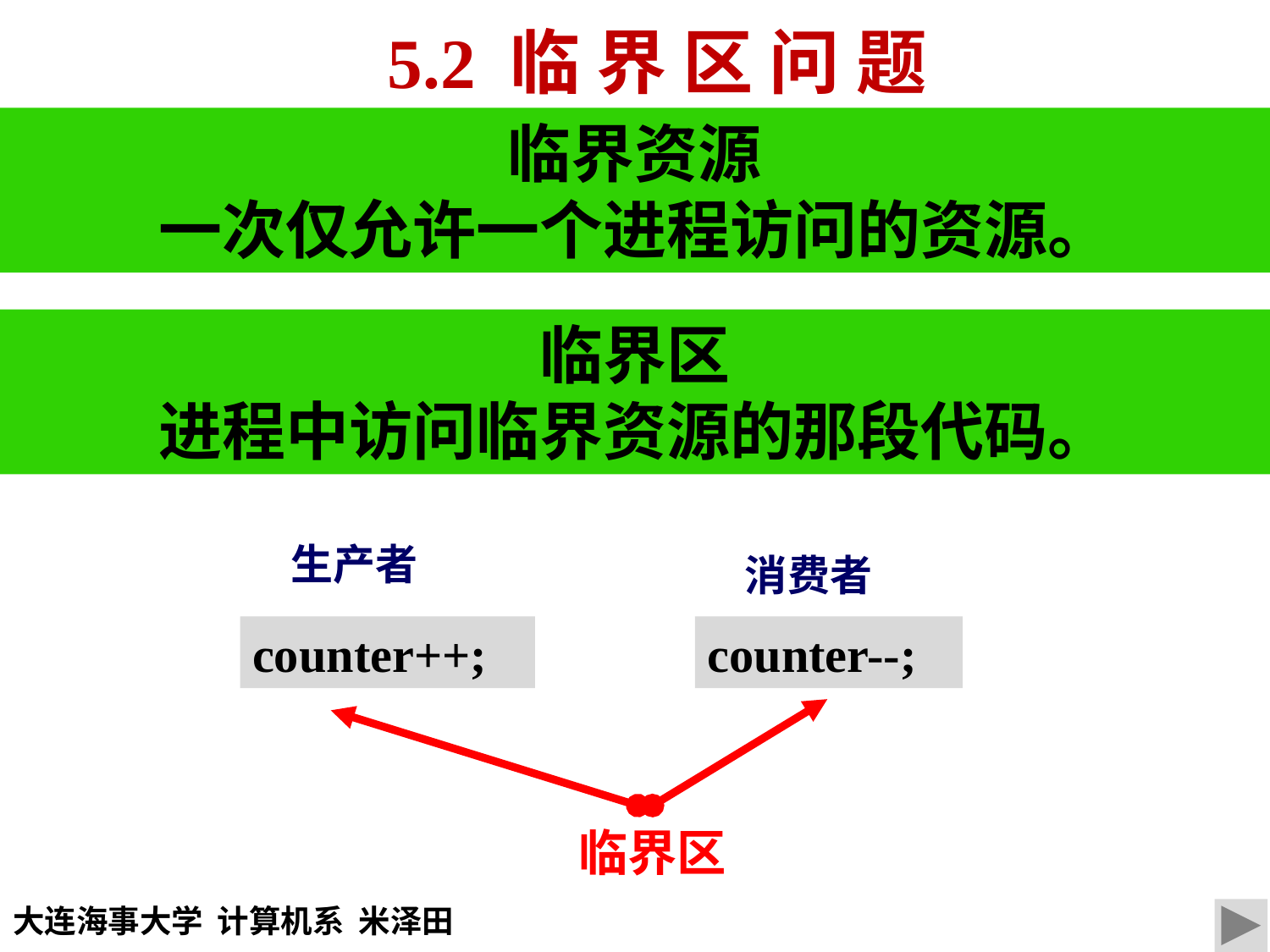

5.2 临 界 区 问 题
临界资源
一次仅允许一个进程访问的资源。
临界区
进程中访问临界资源的那段代码。
生产者
消费者
counter--;
counter++;

临界区
大连海事大学  计算机系  米泽田